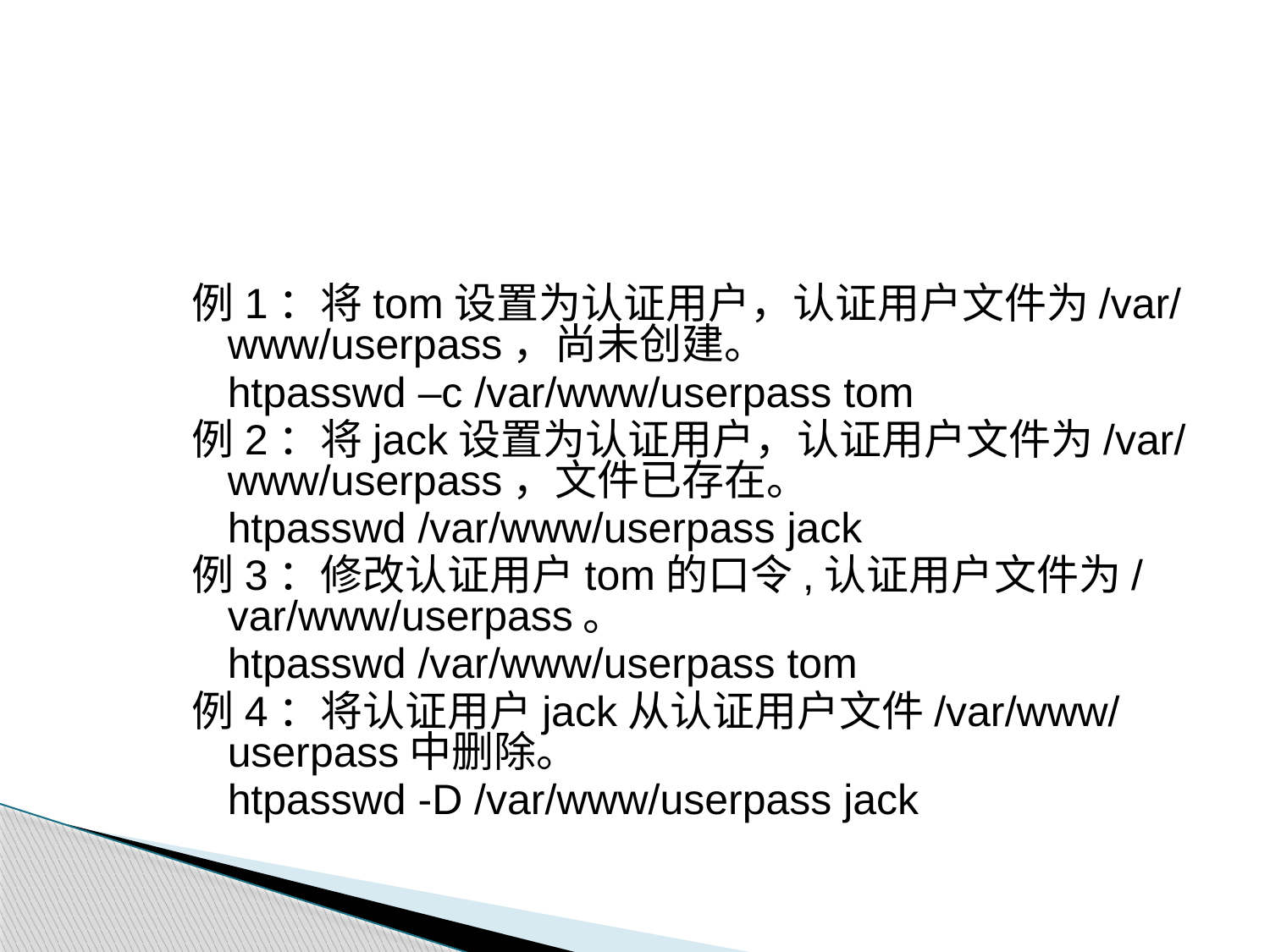

#
例1：将tom设置为认证用户，认证用户文件为/var/www/userpass，尚未创建。
	htpasswd –c /var/www/userpass tom
例2：将jack设置为认证用户，认证用户文件为/var/www/userpass，文件已存在。
	htpasswd /var/www/userpass jack
例3：修改认证用户tom的口令,认证用户文件为/var/www/userpass。
	htpasswd /var/www/userpass tom
例4：将认证用户jack从认证用户文件/var/www/userpass中删除。
	htpasswd -D /var/www/userpass jack